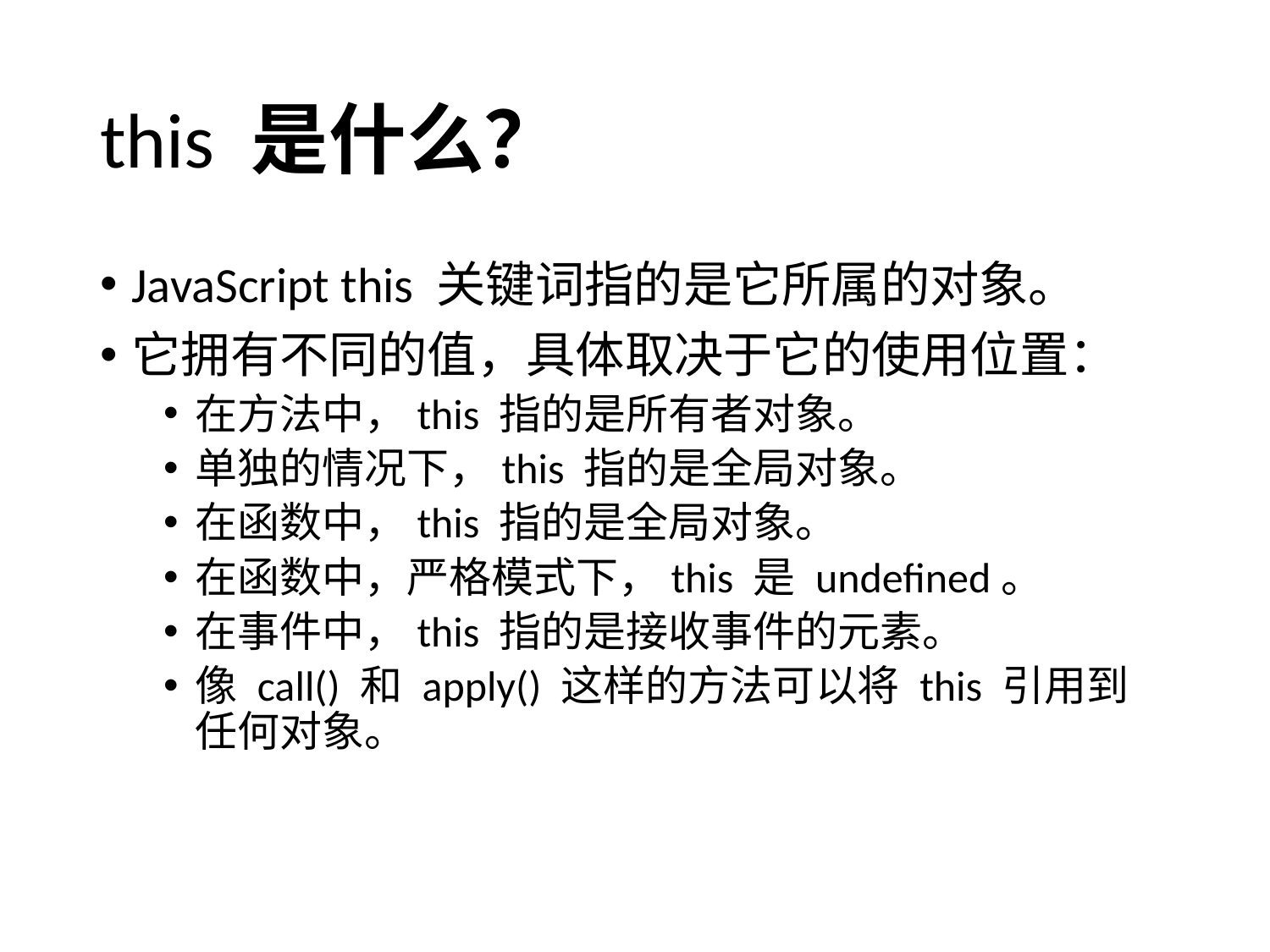

# this 是什么？
JavaScript this 关键词指的是它所属的对象。
它拥有不同的值，具体取决于它的使用位置：
在方法中，this 指的是所有者对象。
单独的情况下，this 指的是全局对象。
在函数中，this 指的是全局对象。
在函数中，严格模式下，this 是 undefined。
在事件中，this 指的是接收事件的元素。
像 call() 和 apply() 这样的方法可以将 this 引用到任何对象。